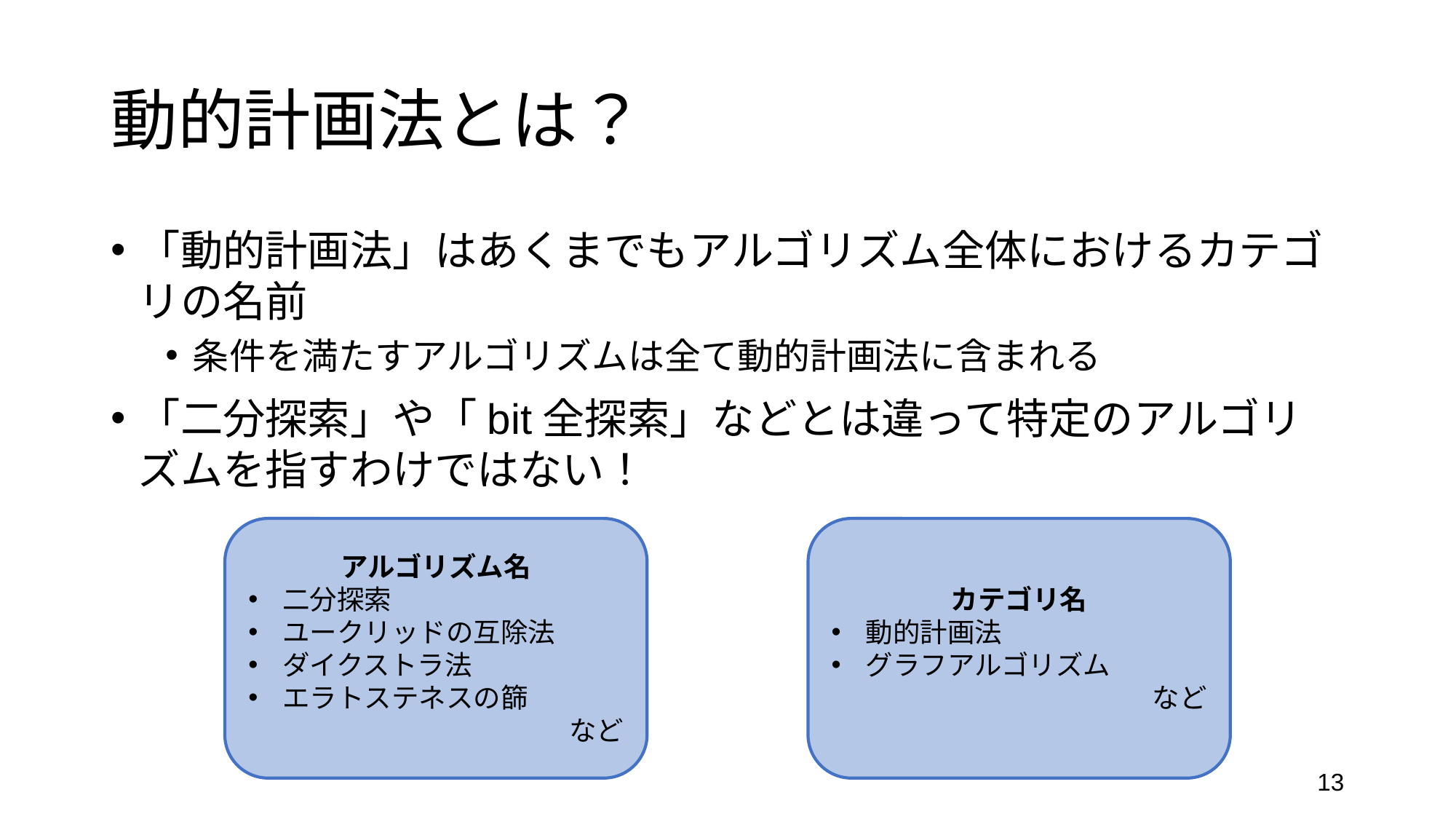

# 動的計画法とは？
「動的計画法」はあくまでもアルゴリズム全体におけるカテゴリの名前
条件を満たすアルゴリズムは全て動的計画法に含まれる
「二分探索」や「bit全探索」などとは違って特定のアルゴリズムを指すわけではない！
アルゴリズム名
二分探索
ユークリッドの互除法
ダイクストラ法
エラトステネスの篩
など
カテゴリ名
動的計画法
グラフアルゴリズム
など
13